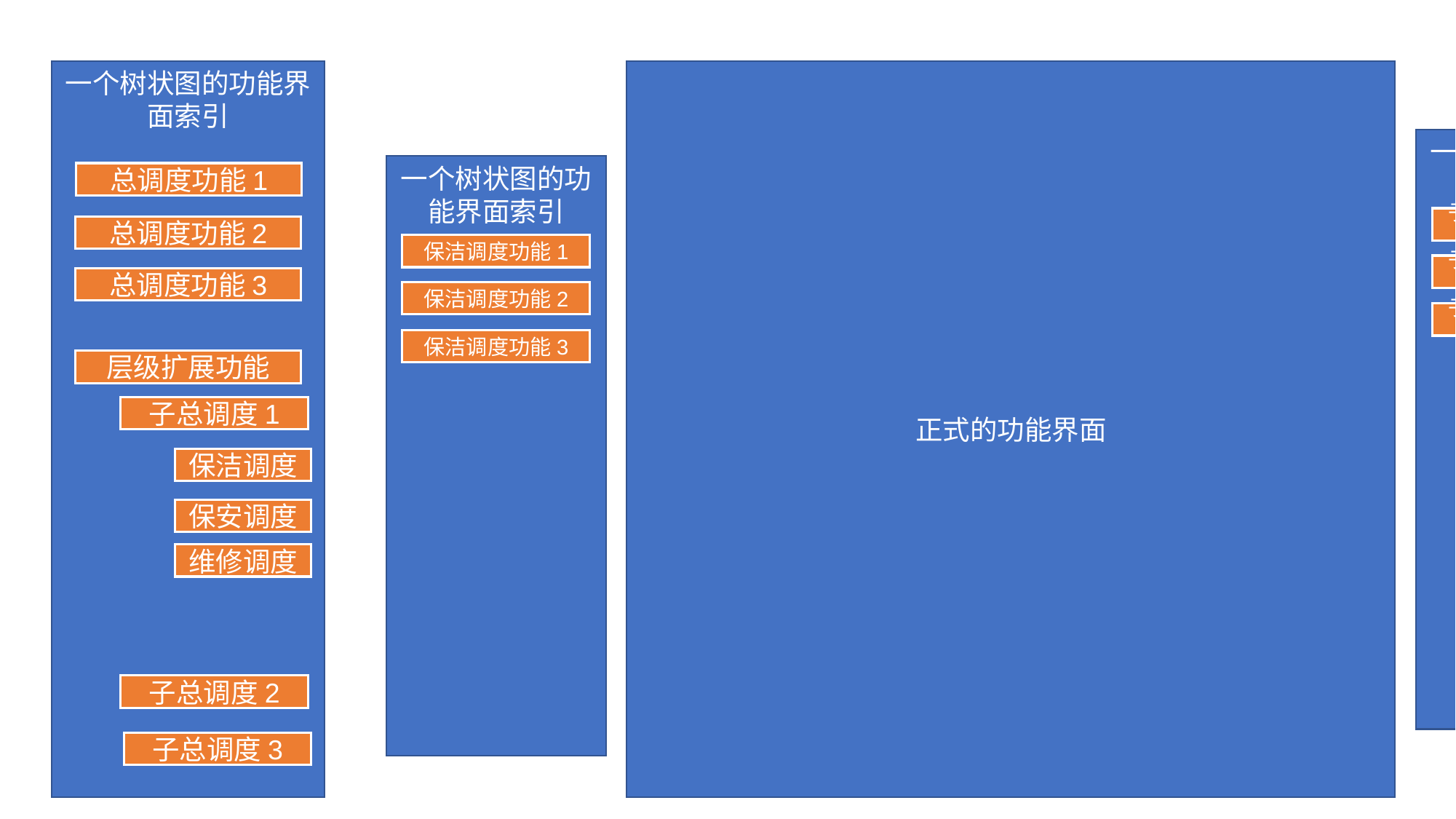

一个树状图的功能界面索引
正式的功能界面
一个树状图的功能界面索引
子总调度1功能1
子总调度1功能2
子总调度1功能3
一个树状图的功能界面索引
总调度功能1
总调度功能2
保洁调度功能1
总调度功能3
保洁调度功能2
保洁调度功能3
层级扩展功能
子总调度1
保洁调度
保安调度
维修调度
子总调度2
子总调度3